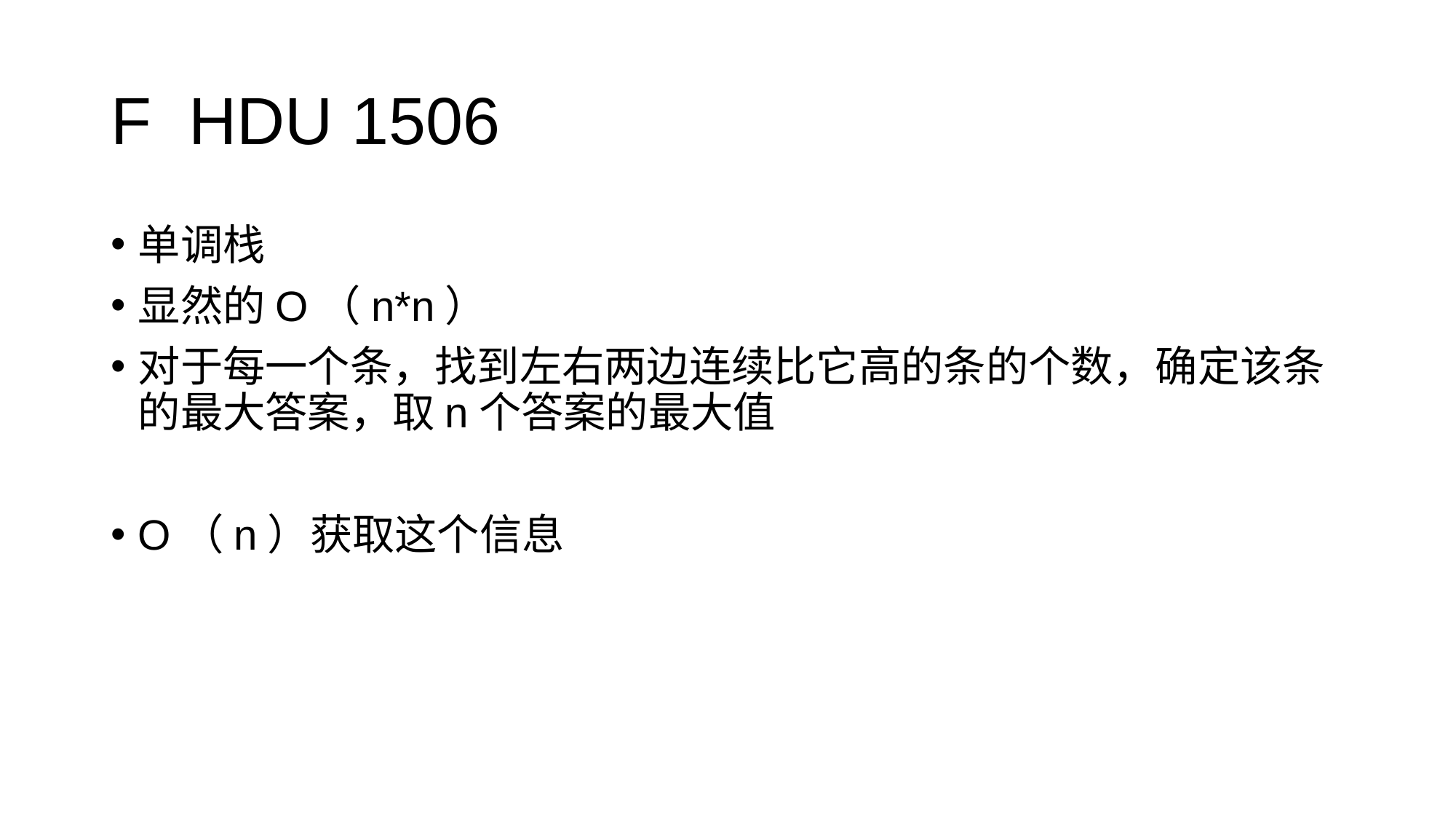

# F  HDU 1506
单调栈
显然的O（n*n）
对于每一个条，找到左右两边连续比它高的条的个数，确定该条的最大答案，取n个答案的最大值

O（n）获取这个信息